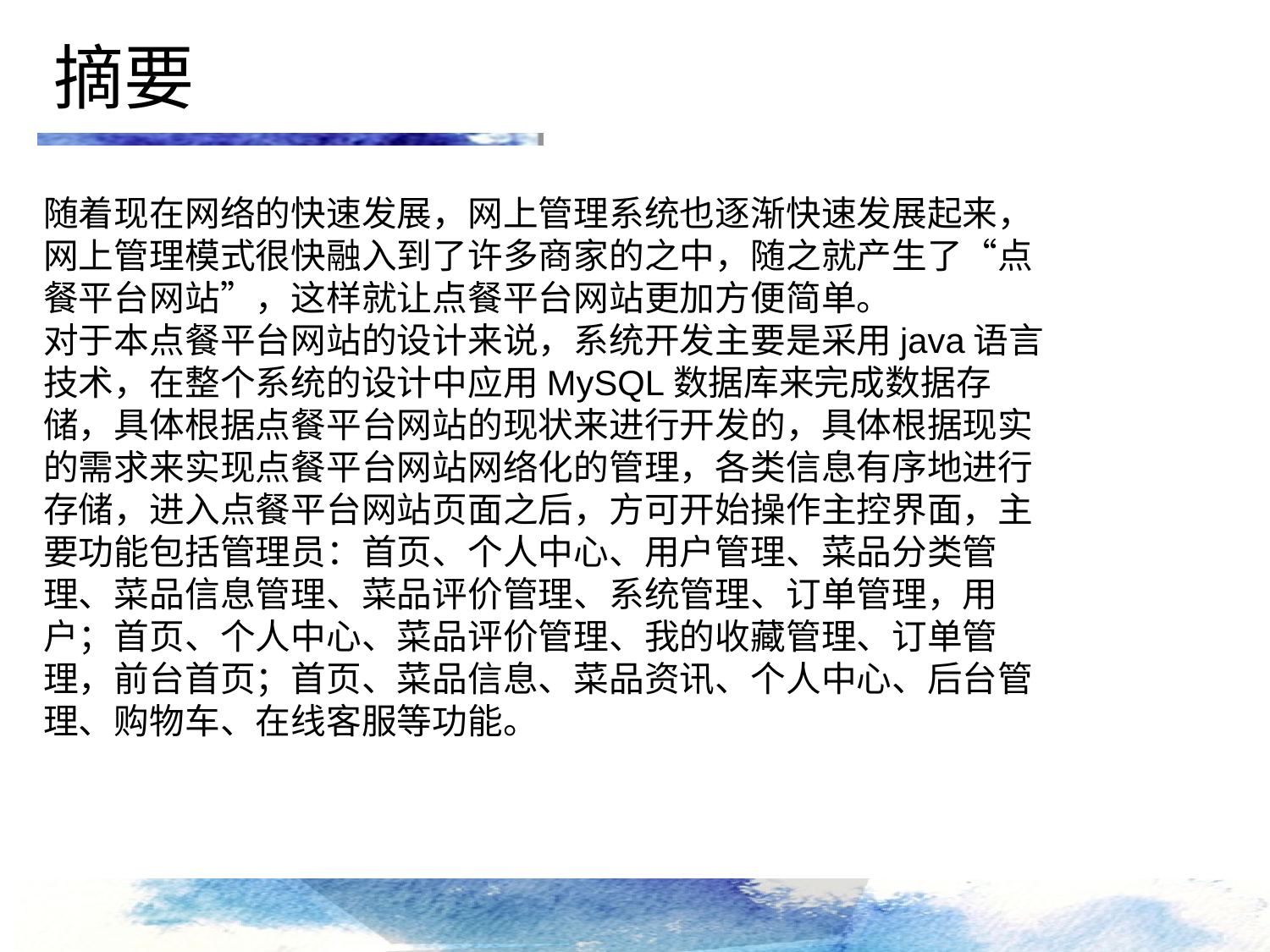

摘要
随着现在网络的快速发展，网上管理系统也逐渐快速发展起来，网上管理模式很快融入到了许多商家的之中，随之就产生了“点餐平台网站”，这样就让点餐平台网站更加方便简单。
对于本点餐平台网站的设计来说，系统开发主要是采用java语言技术，在整个系统的设计中应用MySQL数据库来完成数据存储，具体根据点餐平台网站的现状来进行开发的，具体根据现实的需求来实现点餐平台网站网络化的管理，各类信息有序地进行存储，进入点餐平台网站页面之后，方可开始操作主控界面，主要功能包括管理员：首页、个人中心、用户管理、菜品分类管理、菜品信息管理、菜品评价管理、系统管理、订单管理，用户；首页、个人中心、菜品评价管理、我的收藏管理、订单管理，前台首页；首页、菜品信息、菜品资讯、个人中心、后台管理、购物车、在线客服等功能。
点击添加文本
点击添加文本
点击添加文本

点击添加文本